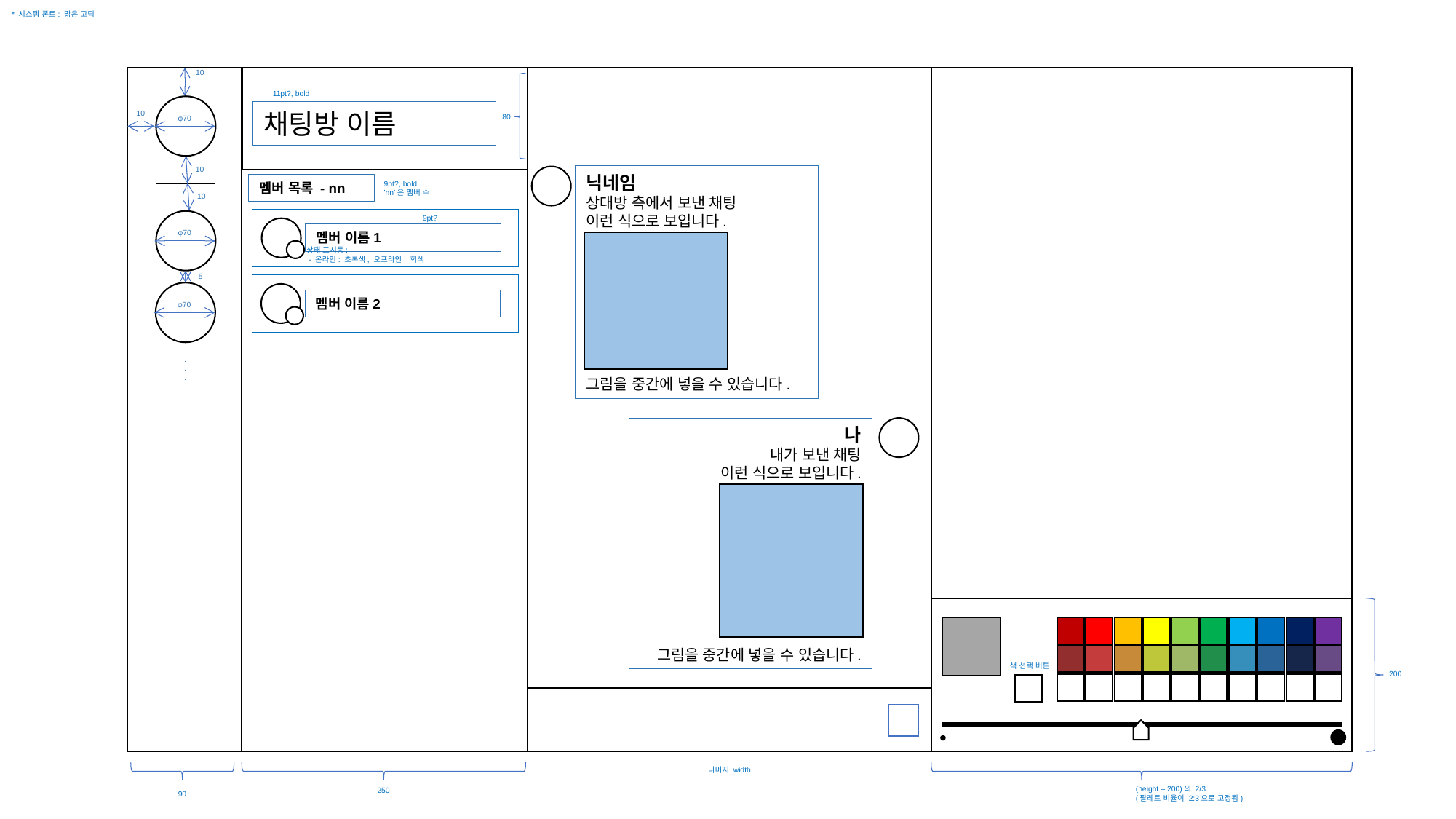

* 시스템 폰트: 맑은 고딕
10

11pt?, bold

φ70
채팅방 이름
10
80
10
닉네임
상대방 측에서 보낸 채팅
이런 식으로 보입니다.

그림을 중간에 넣을 수 있습니다.

9pt?, bold
'nn’은 멤버 수
멤버 목록 - nn
10
9pt?

멤버 이름1

φ70
상태 표시등:
 - 온라인: 초록색, 오프라인: 회색

5

멤버 이름2

φ70

.
.
.
나
 내가 보낸 채팅
이런 식으로 보입니다.

그림을 중간에 넣을 수 있습니다.

색 선택 버튼
200

나머지 width
(height – 200)의 2/3
(팔레트 비율이 2:3으로 고정됨)
250
90